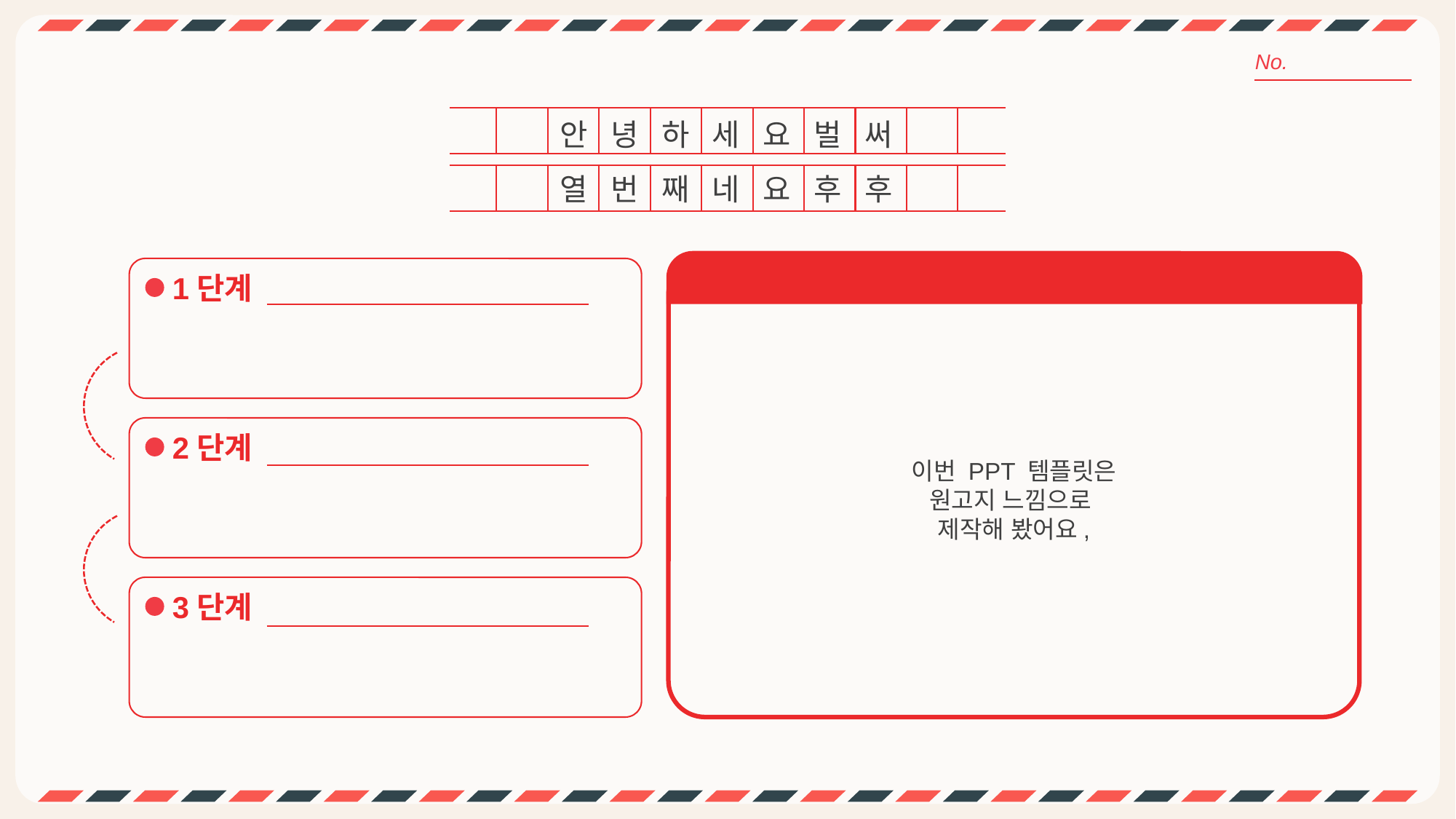

안녕하세요벌써
열번째네요후후

기획공방의 고민

1단계

2단계

이번 PPT 템플릿은
원고지 느낌으로
제작해 봤어요,

3단계